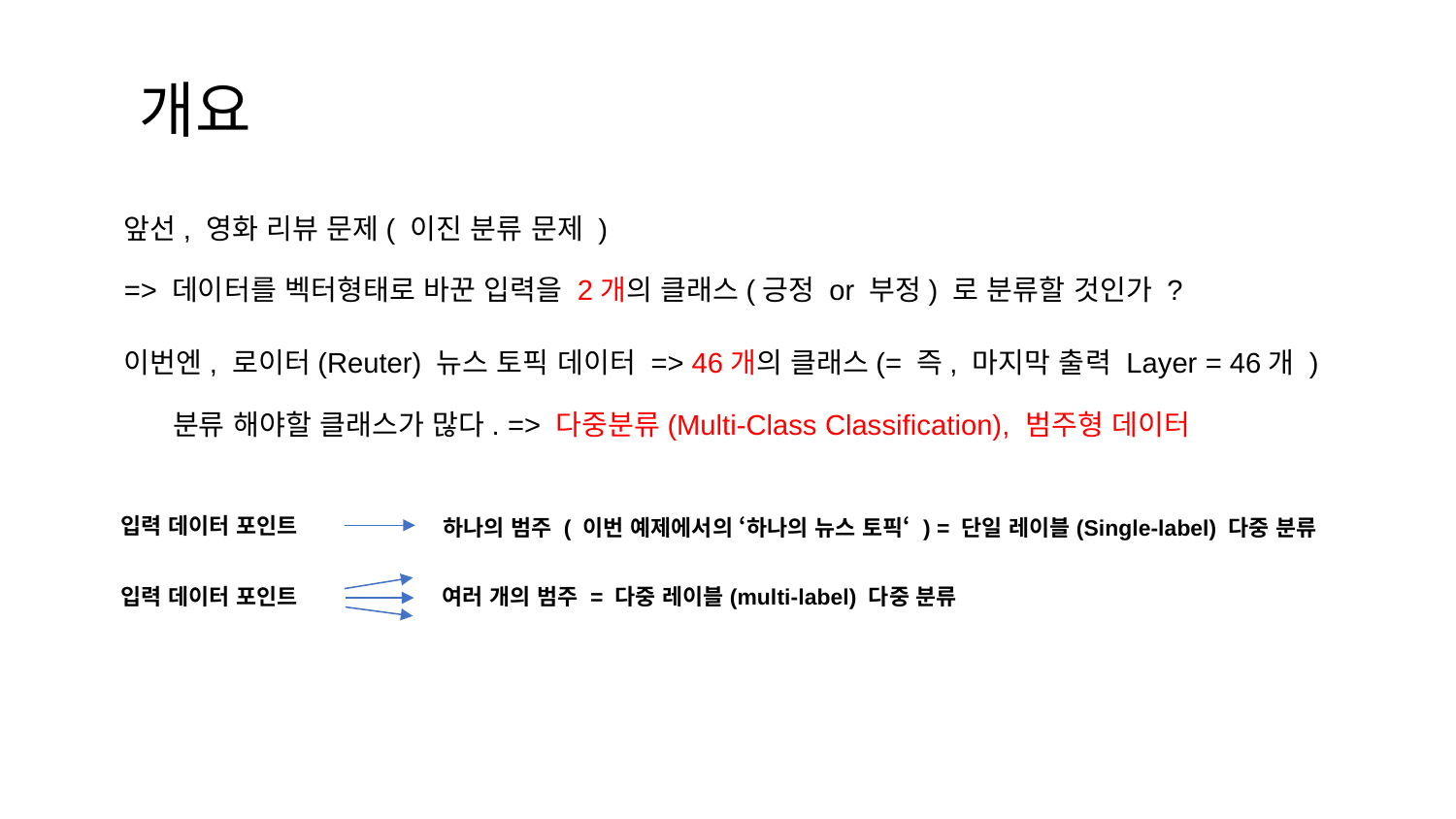

# 개요
앞선, 영화 리뷰 문제( 이진 분류 문제 )
=> 데이터를 벡터형태로 바꾼 입력을 2개의 클래스(긍정 or 부정) 로 분류할 것인가 ?
이번엔, 로이터(Reuter) 뉴스 토픽 데이터 => 46개의 클래스(= 즉, 마지막 출력 Layer = 46개 )
분류 해야할 클래스가 많다. => 다중분류(Multi-Class Classification), 범주형 데이터
입력 데이터 포인트
하나의 범주 ( 이번 예제에서의 ‘하나의 뉴스 토픽‘ ) = 단일 레이블(Single-label) 다중 분류
입력 데이터 포인트
여러 개의 범주 = 다중 레이블(multi-label) 다중 분류